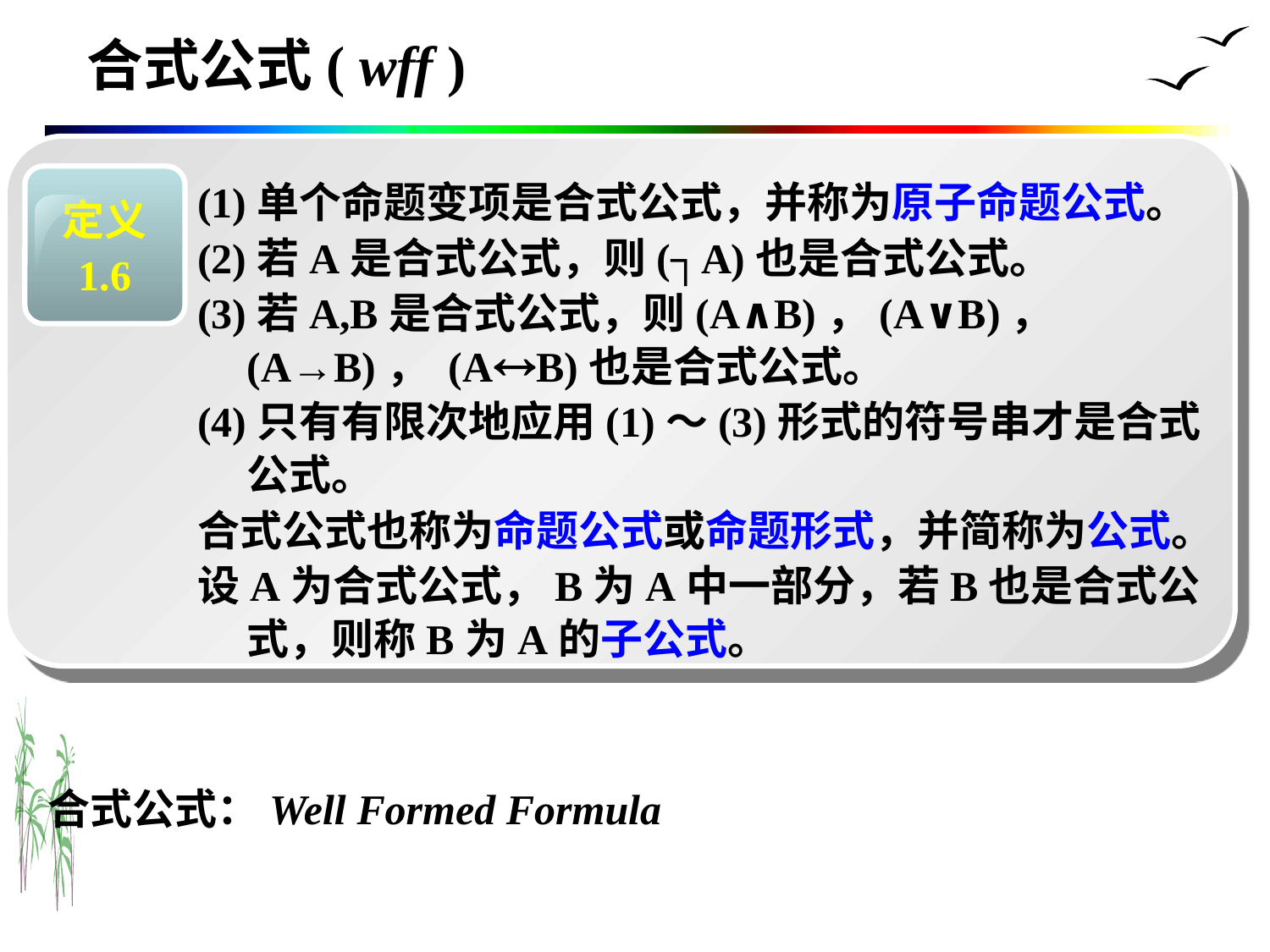

# 合式公式( wff )

定义
1.6
(1)单个命题变项是合式公式，并称为原子命题公式。
(2)若A是合式公式，则(┐A)也是合式公式。
(3)若A,B是合式公式，则(A∧B)，(A∨B)，(A→B)， (A↔B)也是合式公式。
(4)只有有限次地应用(1)～(3)形式的符号串才是合式公式。
合式公式也称为命题公式或命题形式，并简称为公式。
设A为合式公式，B为A中一部分，若B也是合式公式，则称B为A的子公式。

合式公式：Well Formed Formula